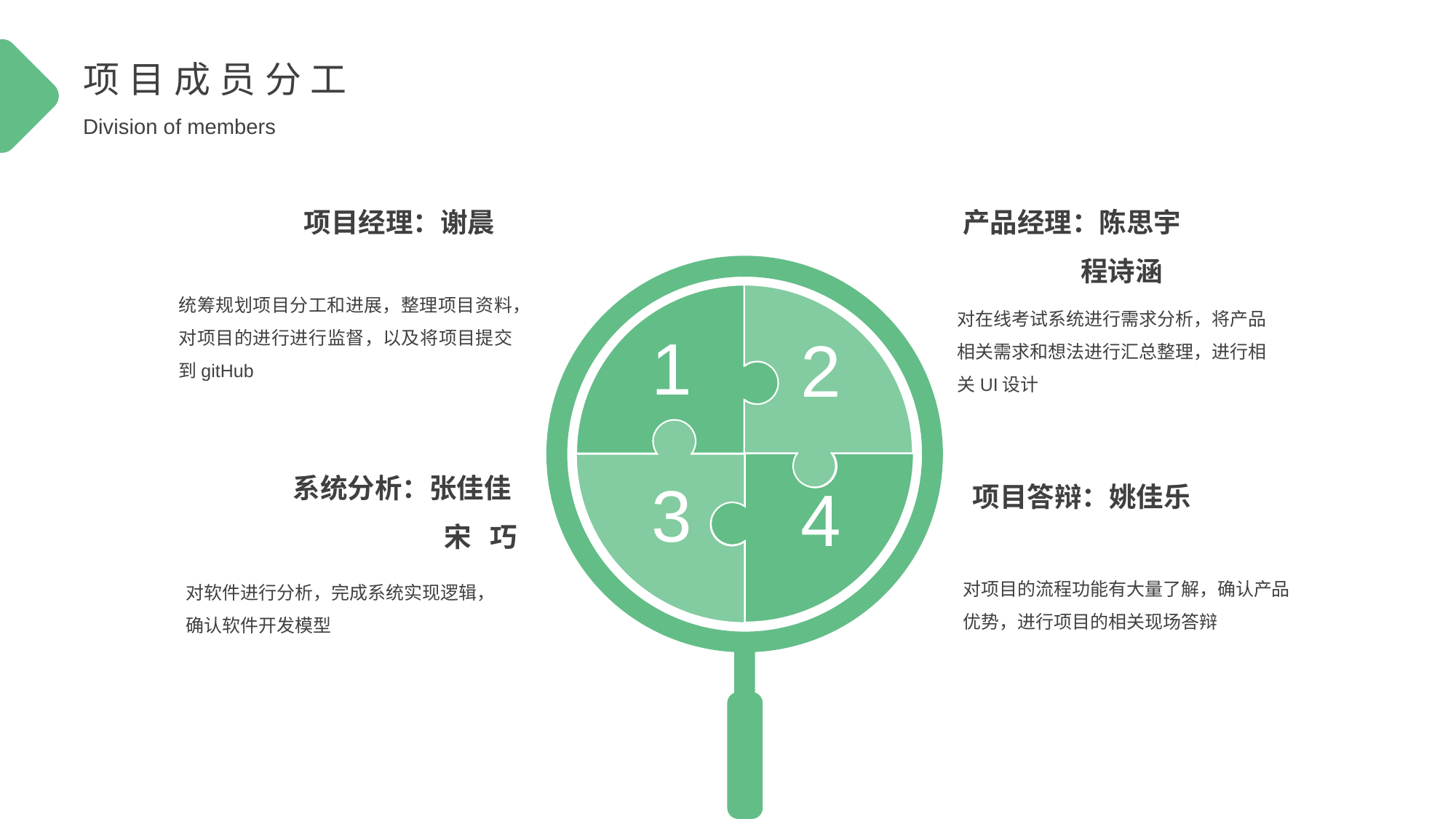

项目成员分工

Division of members
项目经理：谢晨
产品经理：陈思宇
                  程诗涵

统筹规划项目分工和进展，整理项目资料，对项目的进行进行监督，以及将项目提交到gitHub
对在线考试系统进行需求分析，将产品相关需求和想法进行汇总整理，进行相关UI设计

1
2

系统分析：张佳佳              宋   巧
项目答辩：姚佳乐
3
4
对项目的流程功能有大量了解，确认产品优势，进行项目的相关现场答辩
对软件进行分析，完成系统实现逻辑，确认软件开发模型